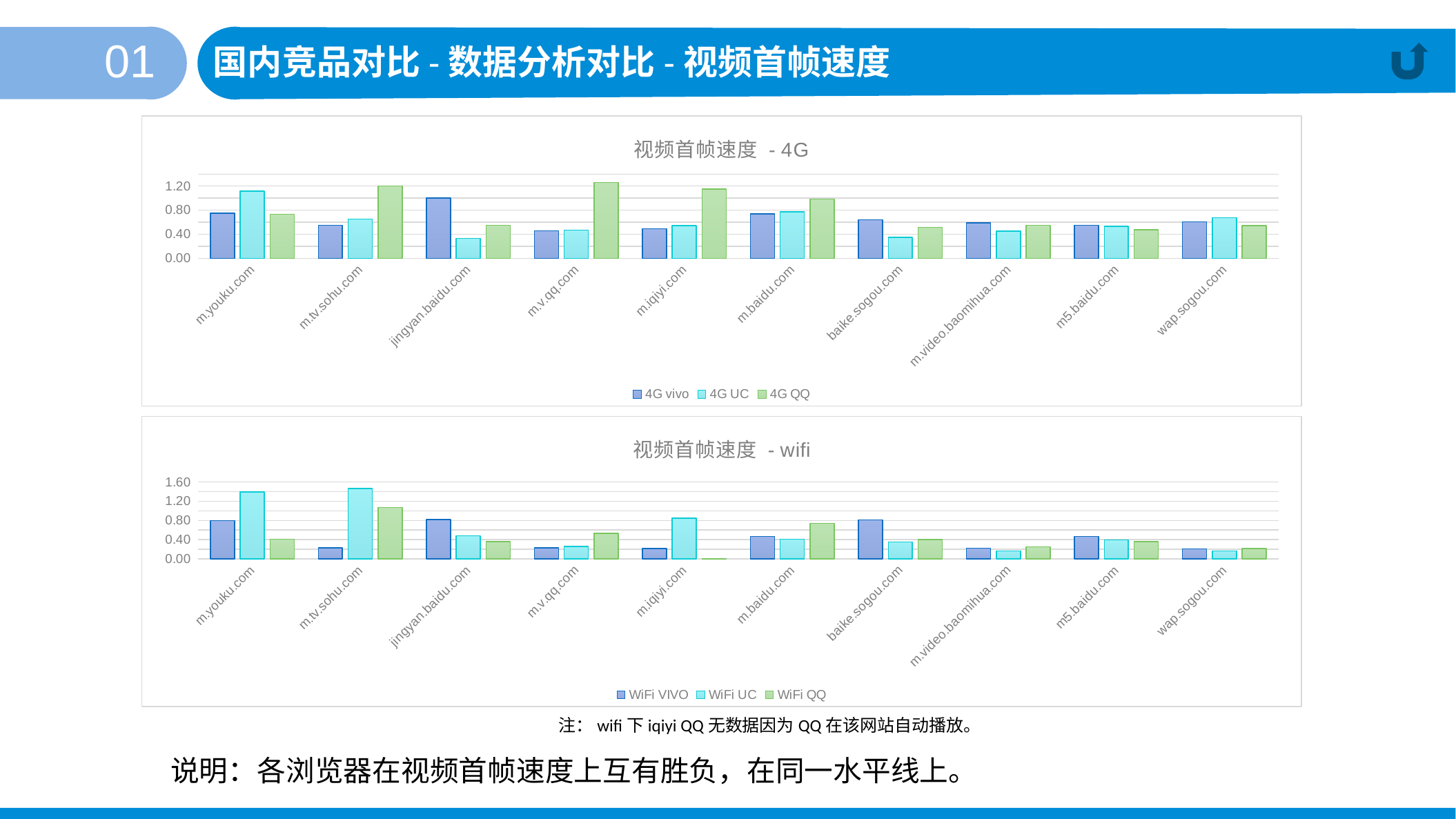

01

国内竞品对比-数据分析对比-视频首帧速度

### Chart: 视频首帧速度 - 4G

| Category | 4G vivo | 4G UC | 4G QQ |
|---|---|---|---|
| m.youku.com | 0.75 | 1.11666666666667 | 0.733333333333333 |
| m.tv.sohu.com | 0.55 | 0.65 | 1.2 |
| jingyan.baidu.com | 1.0 | 0.333333333333333 | 0.55 |
| m.v.qq.com | 0.458333333333333 | 0.466666666666667 | 1.25833333333333 |
| m.iqiyi.com | 0.491666666666667 | 0.541666666666667 | 1.15 |
| m.baidu.com | 0.741666666666667 | 0.775 | 0.983333333333333 |
| baike.sogou.com | 0.641666666666667 | 0.35 | 0.516666666666667 |
| m.video.baomihua.com | 0.591666666666667 | 0.45 | 0.55 |
| m5.baidu.com | 0.55 | 0.533333333333333 | 0.475 |
| wap.sogou.com | 0.608333333333333 | 0.675 | 0.541666666666667 |

### Chart: 视频首帧速度 - wifi

| Category | WiFi VIVO | WiFi UC | WiFi QQ |
|---|---|---|---|
| m.youku.com | 0.8 | 1.39166666666667 | 0.408333333333333 |
| m.tv.sohu.com | 0.233333333333333 | 1.46666666666667 | 1.06666666666667 |
| jingyan.baidu.com | 0.816666666666667 | 0.483333333333333 | 0.358333333333333 |
| m.v.qq.com | 0.233333333333333 | 0.258333333333333 | 0.533333333333333 |
| m.iqiyi.com | 0.216666666666667 | 0.85 | 0.0 |
| m.baidu.com | 0.466666666666667 | 0.408333333333333 | 0.741666666666667 |
| baike.sogou.com | 0.808333333333333 | 0.35 | 0.4 |
| m.video.baomihua.com | 0.225 | 0.166666666666667 | 0.25 |
| m5.baidu.com | 0.466666666666667 | 0.391666666666667 | 0.358333333333333 |
| wap.sogou.com | 0.208333333333333 | 0.166666666666667 | 0.216666666666667 |
注：wifi下iqiyi QQ无数据因为QQ在该网站自动播放。
说明：各浏览器在视频首帧速度上互有胜负，在同一水平线上。